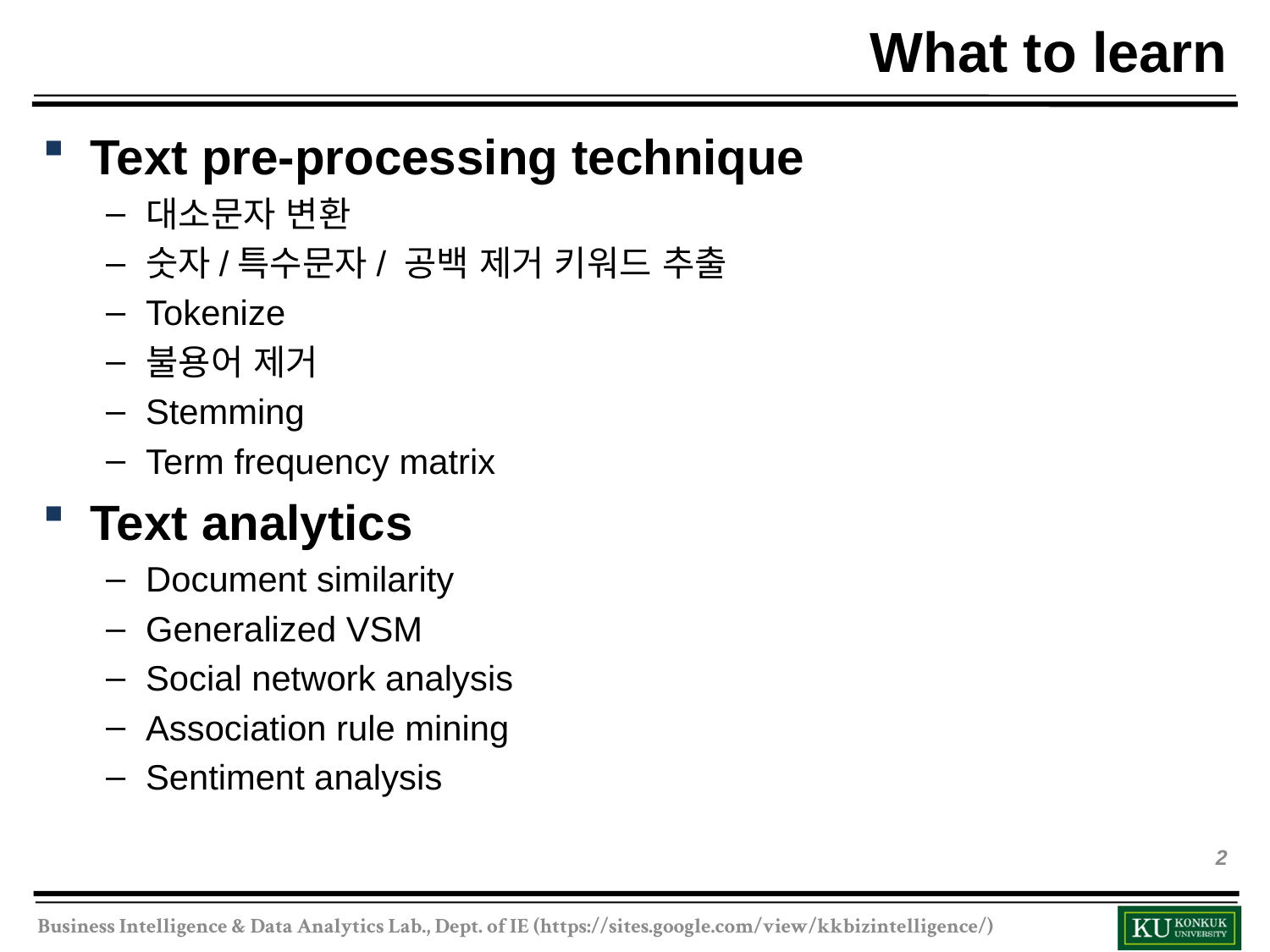

# What to learn
Text pre-processing technique
대소문자 변환
숫자/특수문자/ 공백 제거 키워드 추출
Tokenize
불용어 제거
Stemming
Term frequency matrix
Text analytics
Document similarity
Generalized VSM
Social network analysis
Association rule mining
Sentiment analysis

2
Business Intelligence & Data Analytics Lab., Dept. of IE (https://sites.google.com/view/kkbizintelligence/)